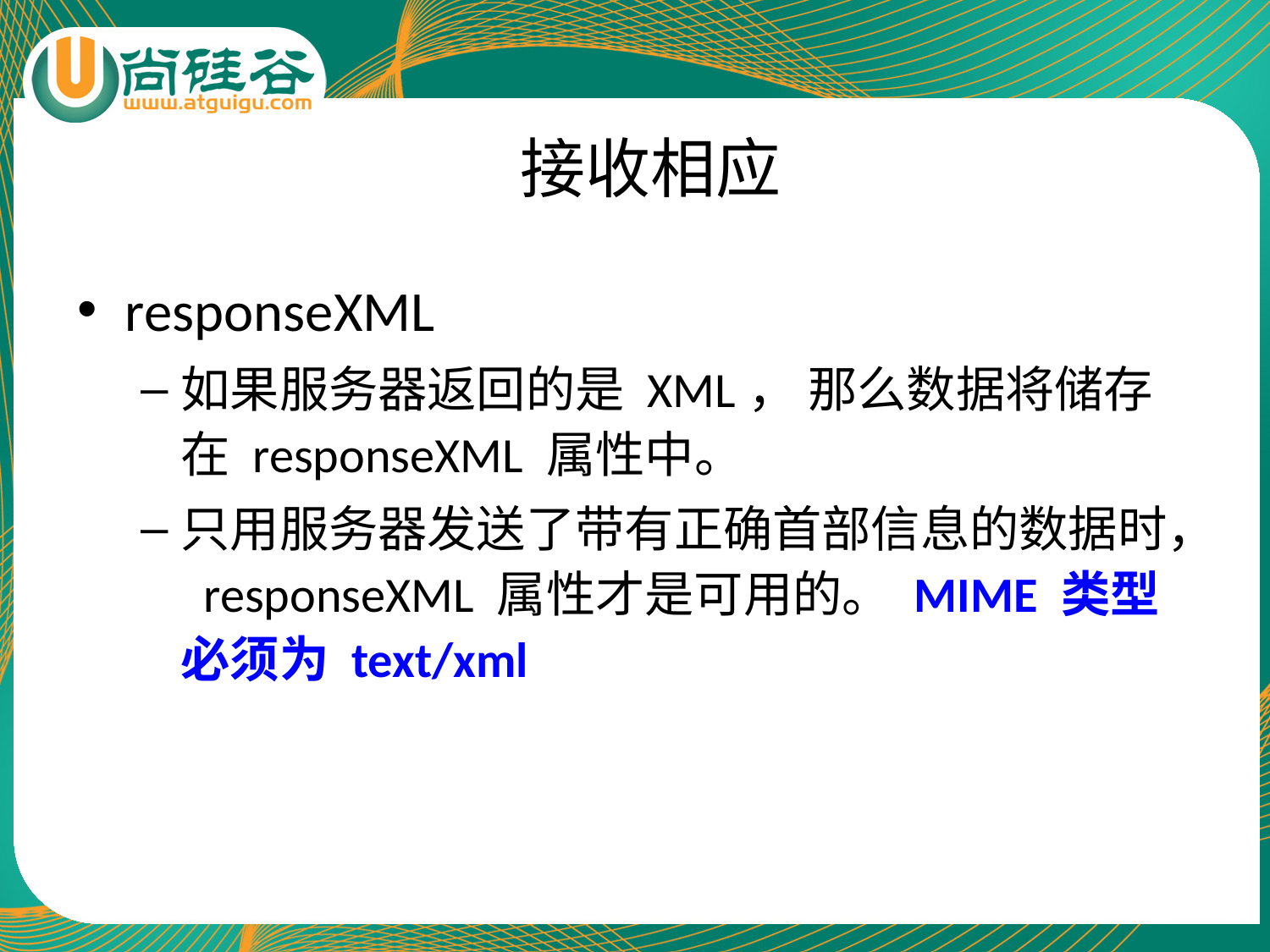

# 接收相应
responseXML
如果服务器返回的是 XML， 那么数据将储存在 responseXML 属性中。
只用服务器发送了带有正确首部信息的数据时， responseXML 属性才是可用的。 MIME 类型必须为 text/xml